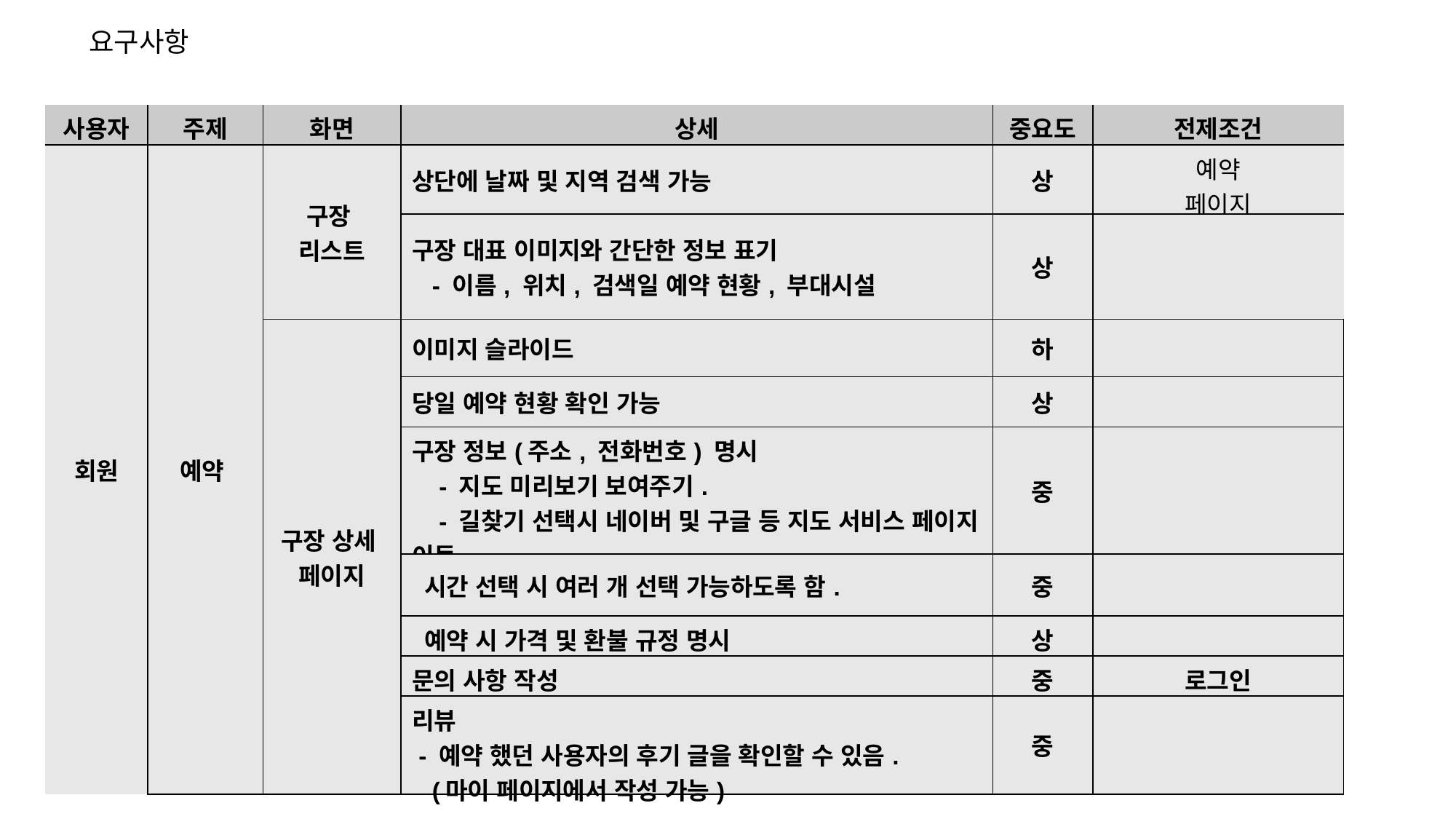

요구사항
| 사용자 | 주제 | 화면 | 상세 | 중요도 | 전제조건 |
| --- | --- | --- | --- | --- | --- |
| 회원 | 예약 | 구장 리스트 | 상단에 날짜 및 지역 검색 가능 | 상 | 예약 페이지 |
|  |  |  | 구장 대표 이미지와 간단한 정보 표기 - 이름, 위치, 검색일 예약 현황, 부대시설 | 상 |  |
|  |  | 구장 상세 페이지 | 이미지 슬라이드 | 하 |  |
|  |  |  | 당일 예약 현황 확인 가능 | 상 |  |
|  |  |  | 구장 정보(주소, 전화번호) 명시 - 지도 미리보기 보여주기. - 길찾기 선택시 네이버 및 구글 등 지도 서비스 페이지 이동 | 중 |  |
|  |  |  | 시간 선택 시 여러 개 선택 가능하도록 함. | 중 |  |
|  |  |  | 예약 시 가격 및 환불 규정 명시 | 상 |  |
|  |  |  | 문의 사항 작성 | 중 | 로그인 |
|  |  |  | 리뷰 - 예약 했던 사용자의 후기 글을 확인할 수 있음. (마이 페이지에서 작성 가능) | 중 |  |